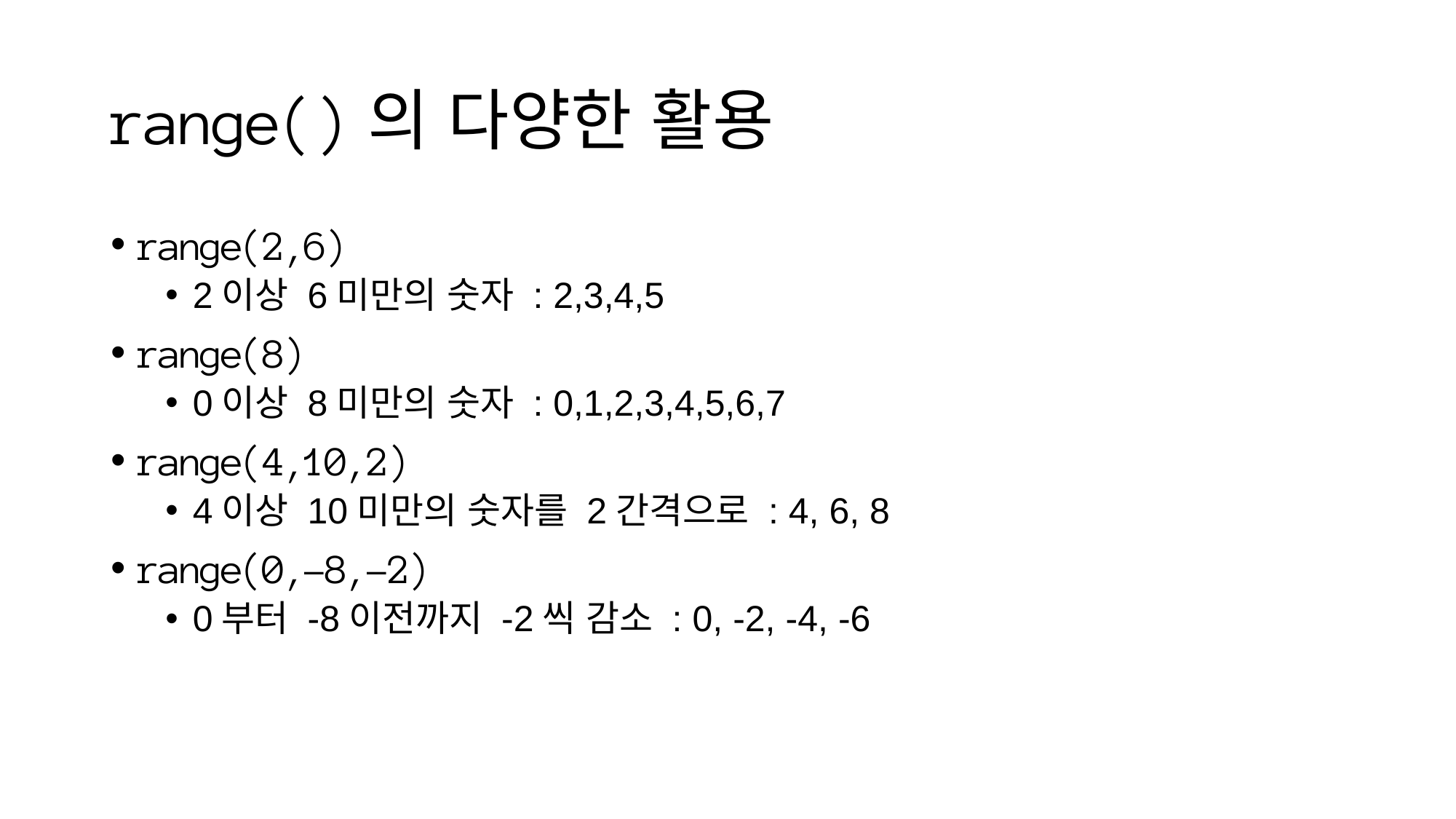

# range()의 다양한 활용
range(2,6)
2이상 6미만의 숫자 : 2,3,4,5
range(8)
0이상 8미만의 숫자 : 0,1,2,3,4,5,6,7
range(4,10,2)
4이상 10미만의 숫자를 2간격으로 : 4, 6, 8
range(0,-8,-2)
0부터 -8이전까지 -2씩 감소 : 0, -2, -4, -6